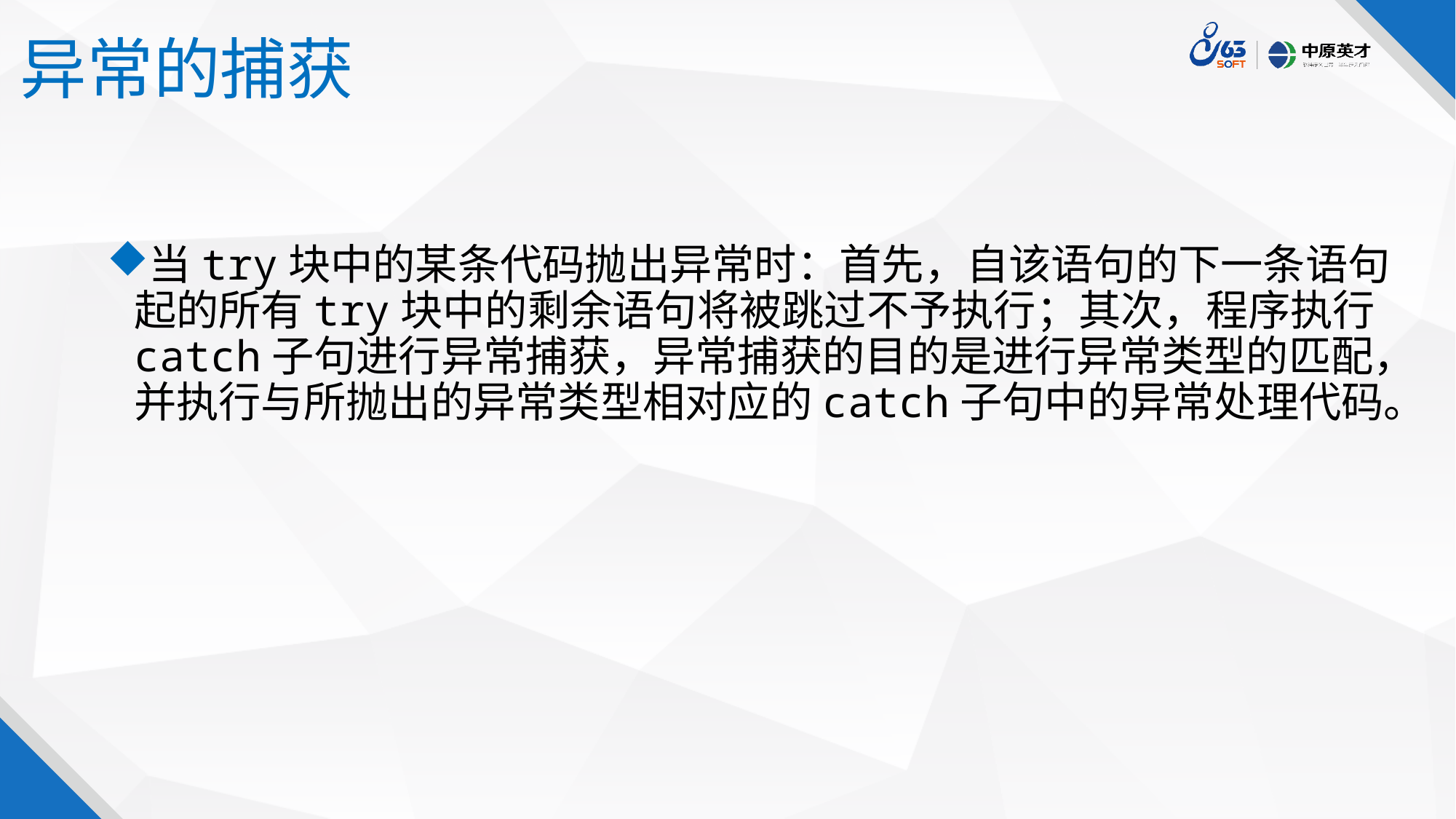

# 异常的捕获
当try块中的某条代码抛出异常时：首先，自该语句的下一条语句起的所有try块中的剩余语句将被跳过不予执行；其次，程序执行catch子句进行异常捕获，异常捕获的目的是进行异常类型的匹配，并执行与所抛出的异常类型相对应的catch子句中的异常处理代码。